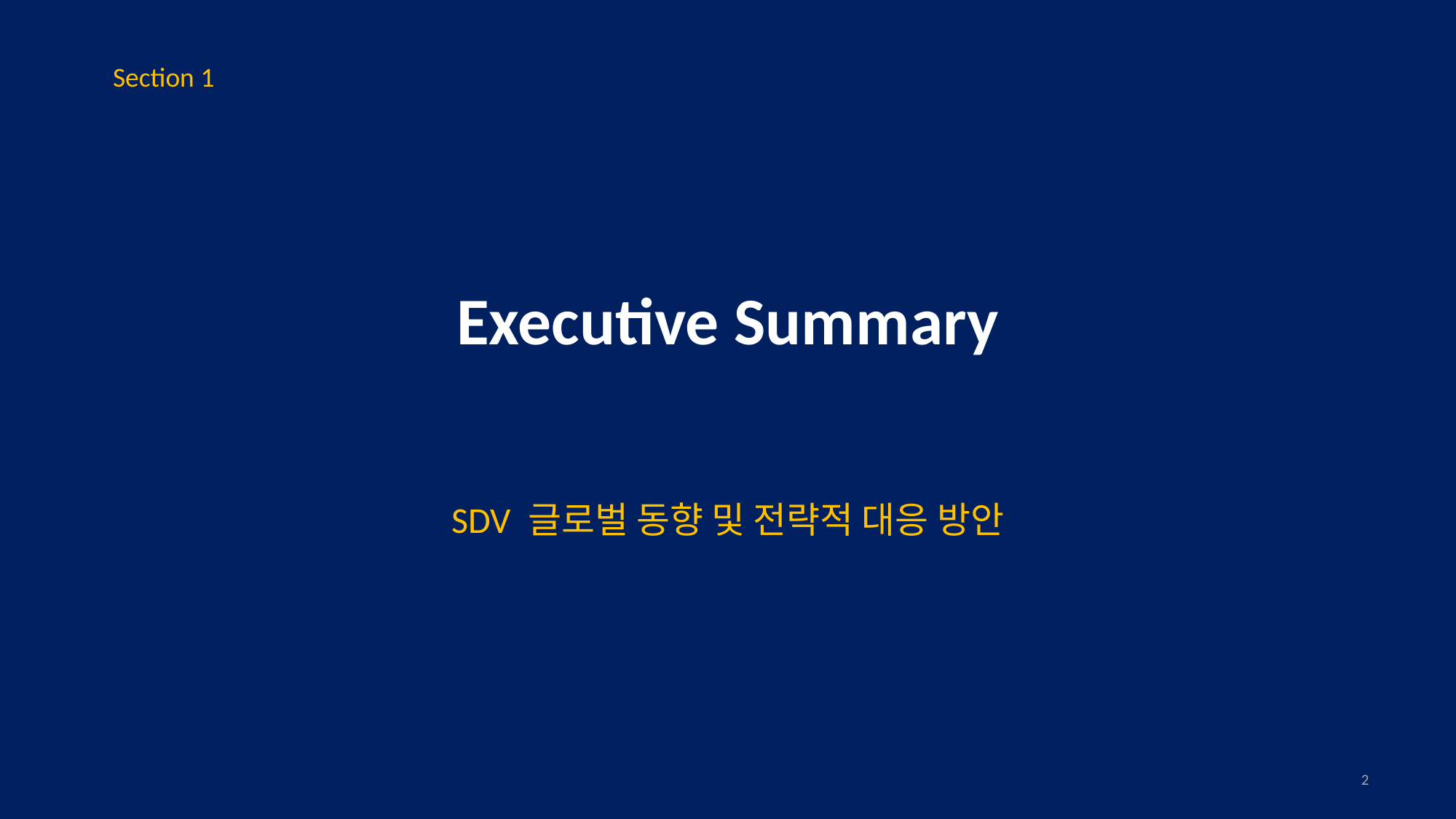

Section 1
Executive Summary
SDV 글로벌 동향 및 전략적 대응 방안
2